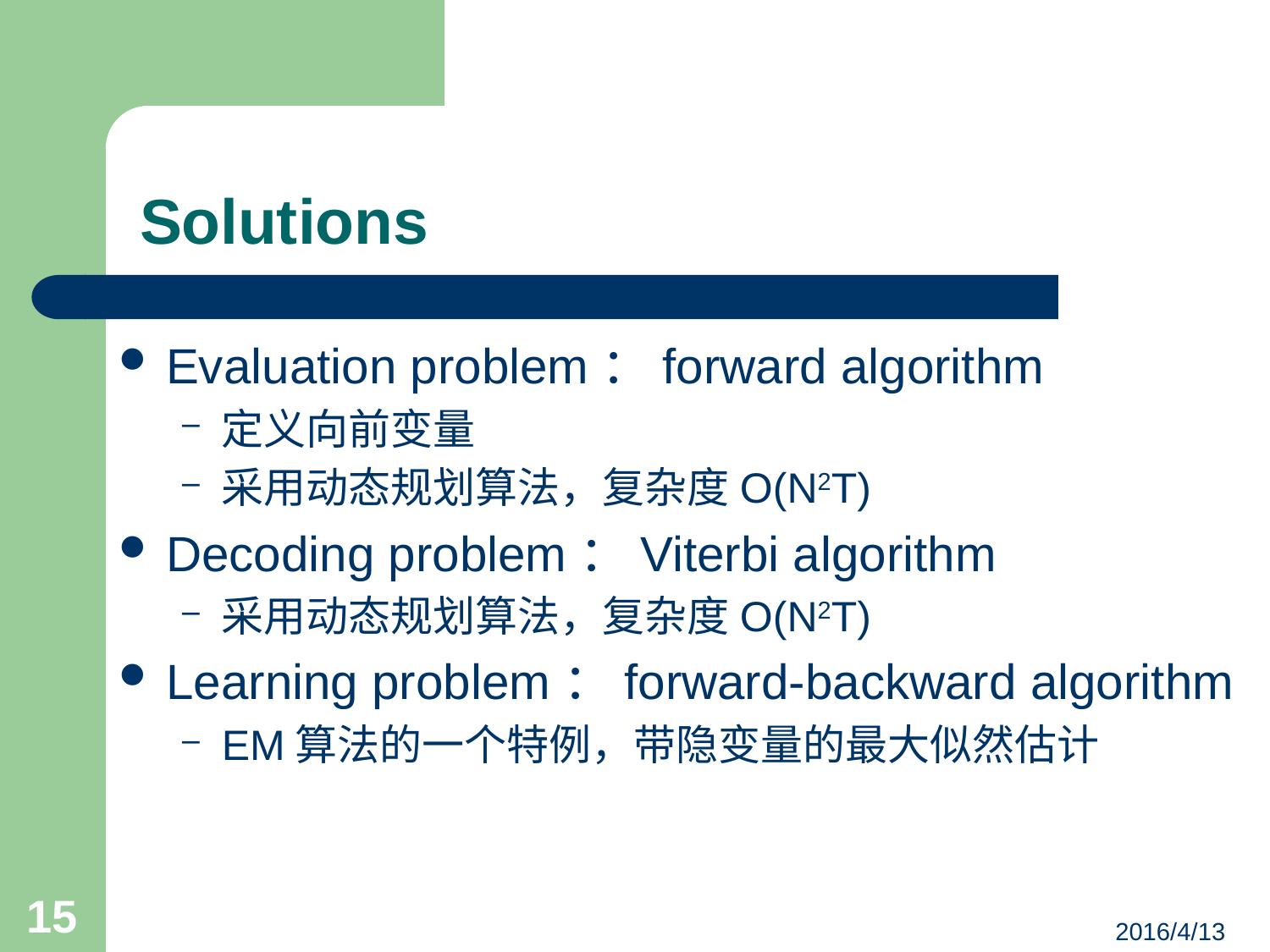

# Solutions
Evaluation problem：forward algorithm
定义向前变量
采用动态规划算法，复杂度O(N2T)
Decoding problem：Viterbi algorithm
采用动态规划算法，复杂度O(N2T)
Learning problem：forward-backward algorithm
EM算法的一个特例，带隐变量的最大似然估计
15
2016/4/13